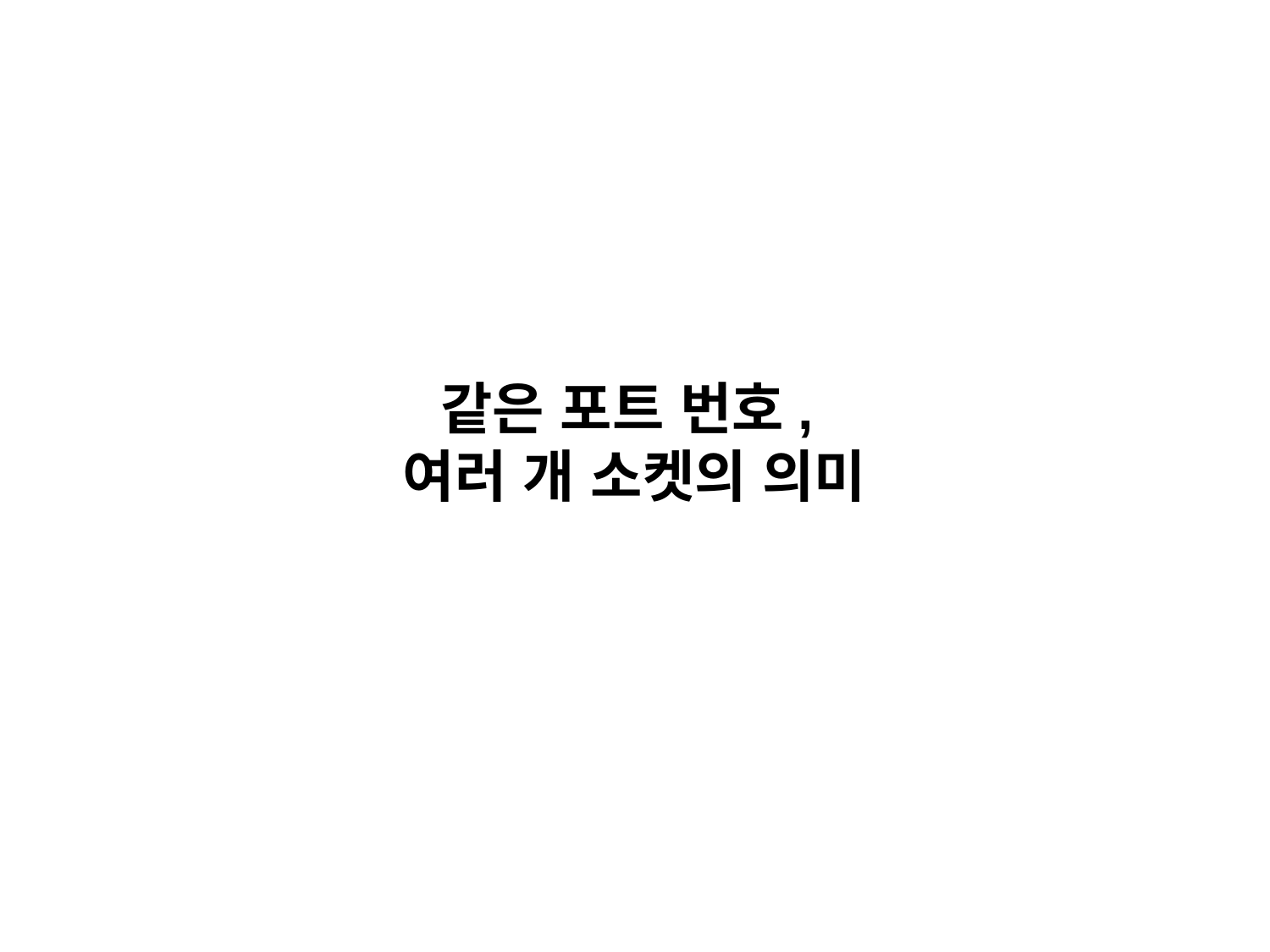

같은 포트 번호,
여러 개 소켓의 의미